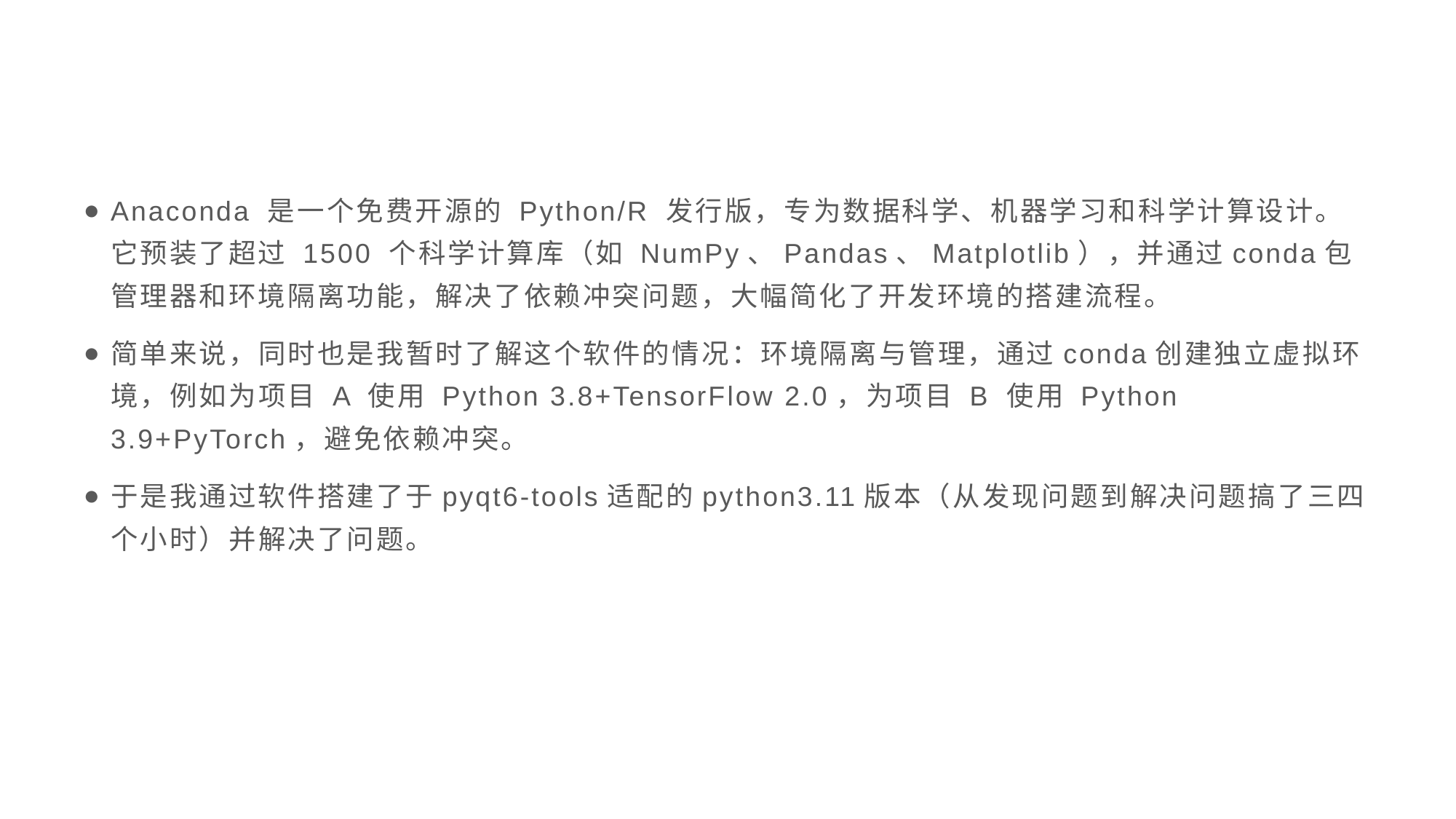

#
Anaconda 是一个免费开源的 Python/R 发行版，专为数据科学、机器学习和科学计算设计。它预装了超过 1500 个科学计算库（如 NumPy、Pandas、Matplotlib），并通过conda包管理器和环境隔离功能，解决了依赖冲突问题，大幅简化了开发环境的搭建流程。
简单来说，同时也是我暂时了解这个软件的情况：环境隔离与管理，通过conda创建独立虚拟环境，例如为项目 A 使用 Python 3.8+TensorFlow 2.0，为项目 B 使用 Python 3.9+PyTorch，避免依赖冲突。
于是我通过软件搭建了于pyqt6-tools适配的python3.11版本（从发现问题到解决问题搞了三四个小时）并解决了问题。